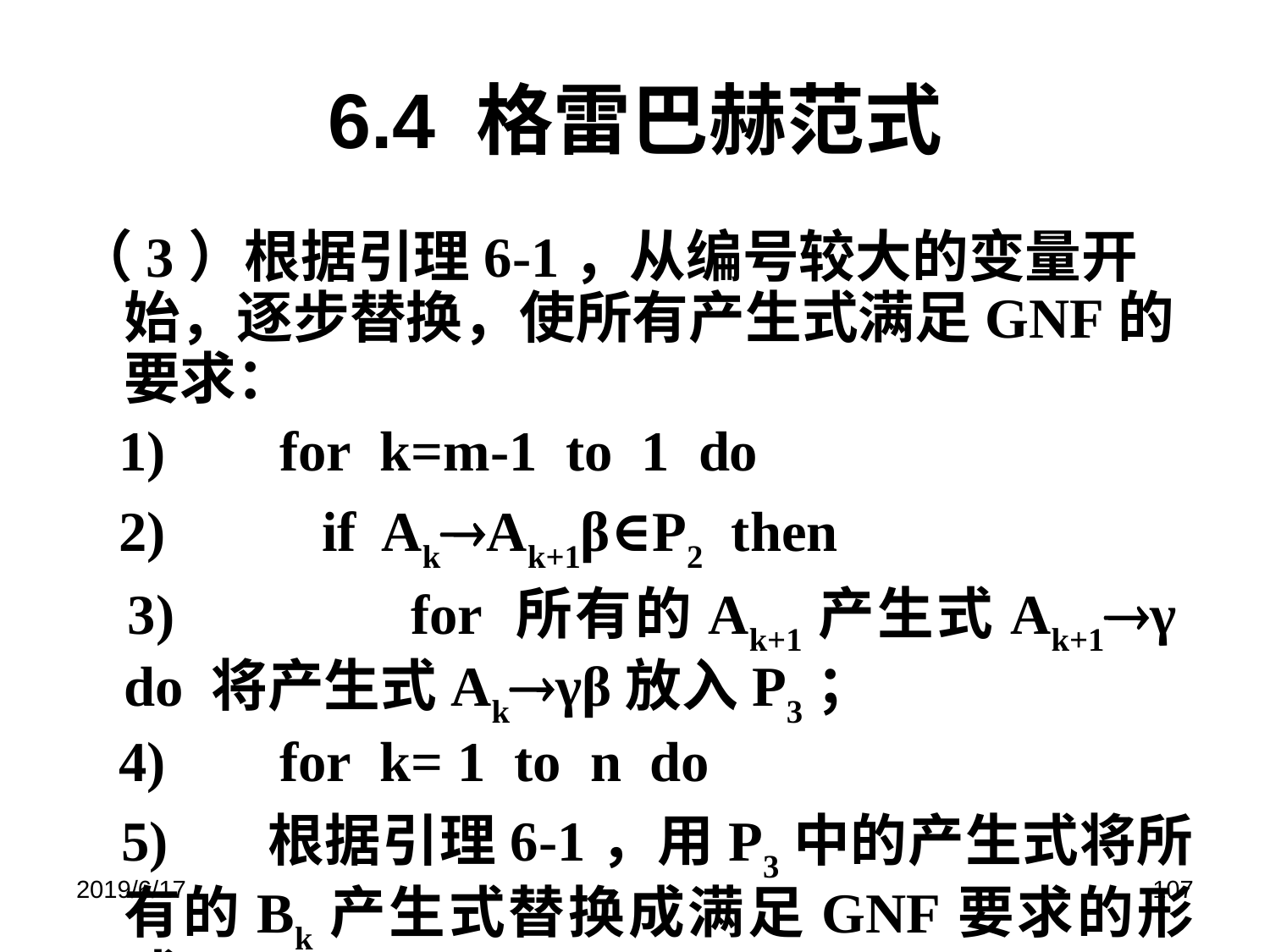

# 6.4 格雷巴赫范式
（3）根据引理6-1，从编号较大的变量开始，逐步替换，使所有产生式满足GNF的要求：
   1)        for  k=m-1  to  1  do
   2)           if  Ak→Ak+1β∈P2  then
   3)               for 所有的Ak+1产生式Ak+1→γ  do 将产生式Ak→γβ放入P3；
   4)        for  k= 1  to  n  do
   5)      根据引理6-1，用P3中的产生式将所有的Bk产生式替换成满足GNF要求的形式。
2019/6/17
107